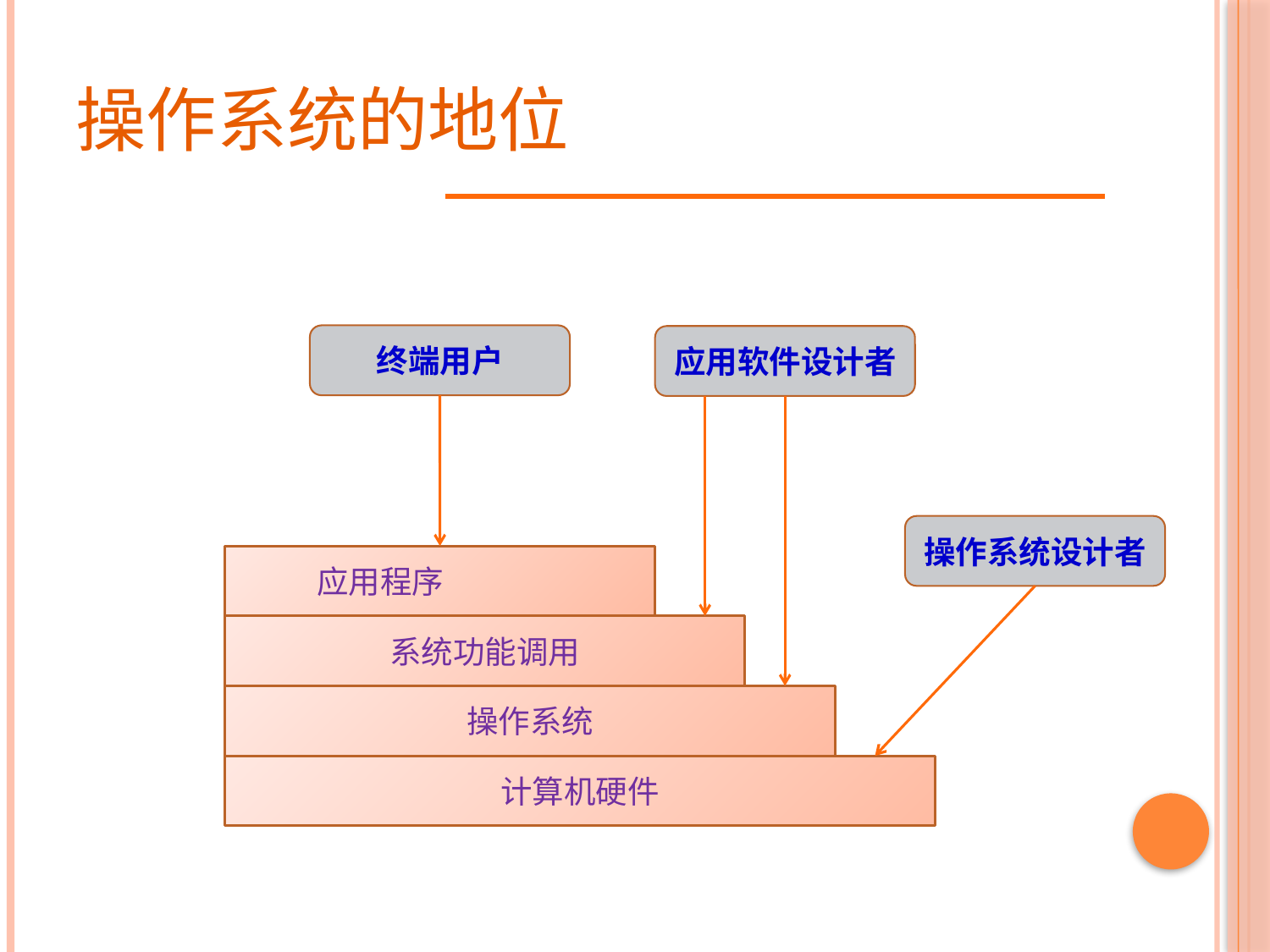

# 操作系统的地位
终端用户
应用软件设计者
操作系统设计者
          应用程序
系统功能调用
操作系统
计算机硬件